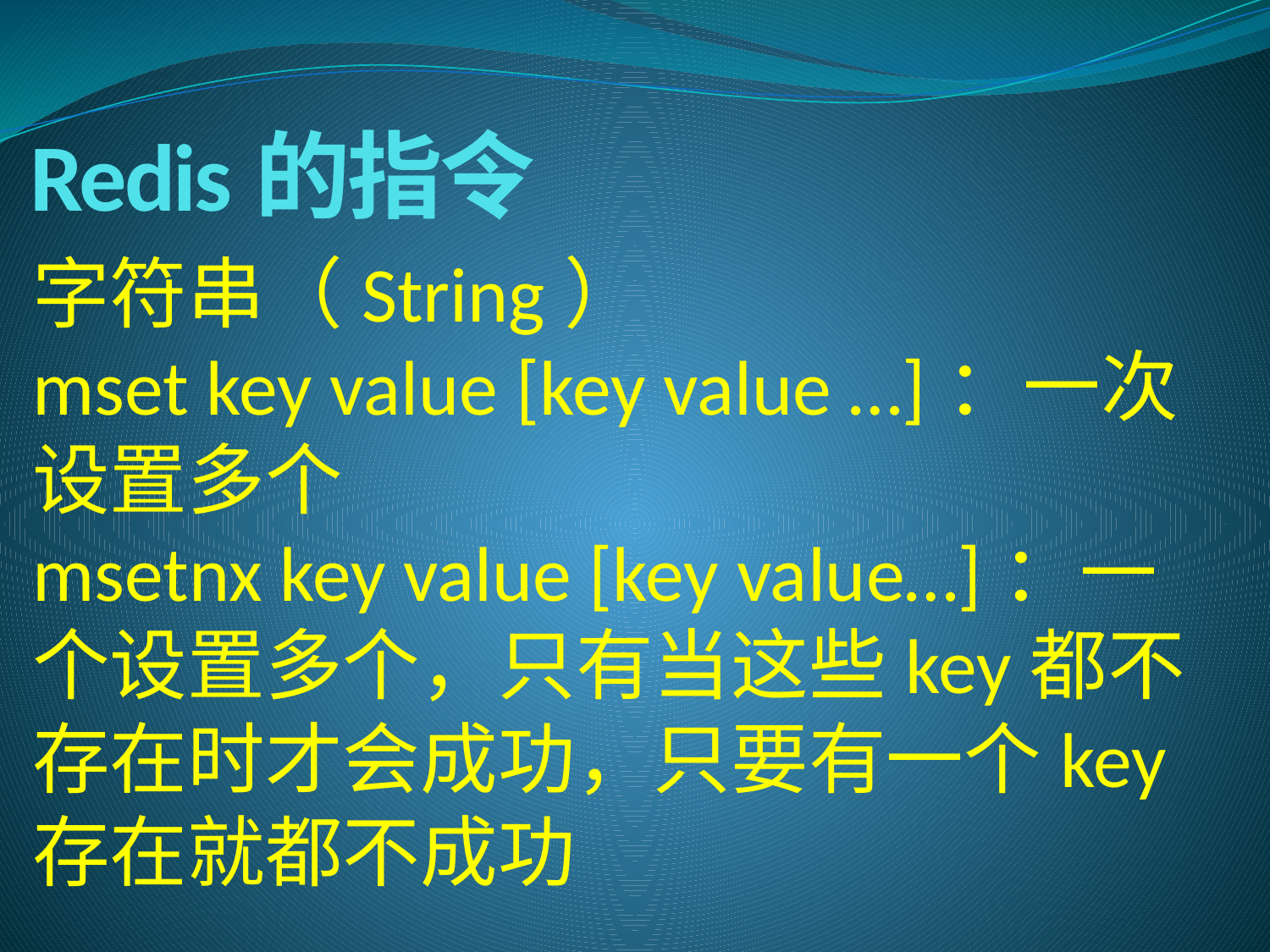

# Redis的指令
字符串（String）
mset key value [key value …]：一次设置多个
msetnx key value [key value…]：一个设置多个，只有当这些key都不存在时才会成功，只要有一个key存在就都不成功